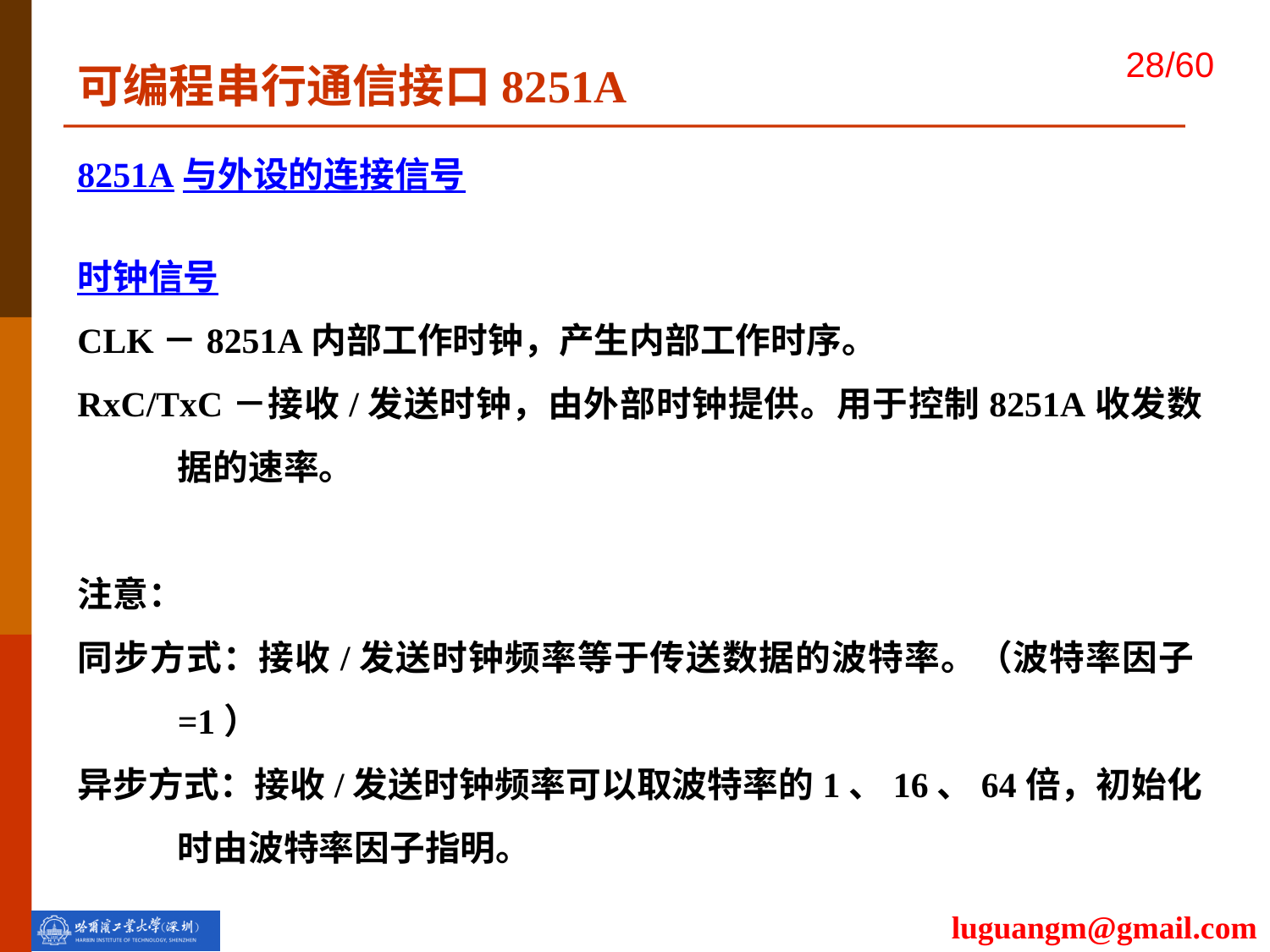

可编程串行通信接口8251A
8251A与外设的连接信号

时钟信号
CLK－8251A内部工作时钟，产生内部工作时序。
RxC/TxC－接收/发送时钟，由外部时钟提供。用于控制8251A收发数据的速率。

注意：
同步方式：接收/发送时钟频率等于传送数据的波特率。（波特率因子=1）
异步方式：接收/发送时钟频率可以取波特率的1、16、64倍，初始化时由波特率因子指明。